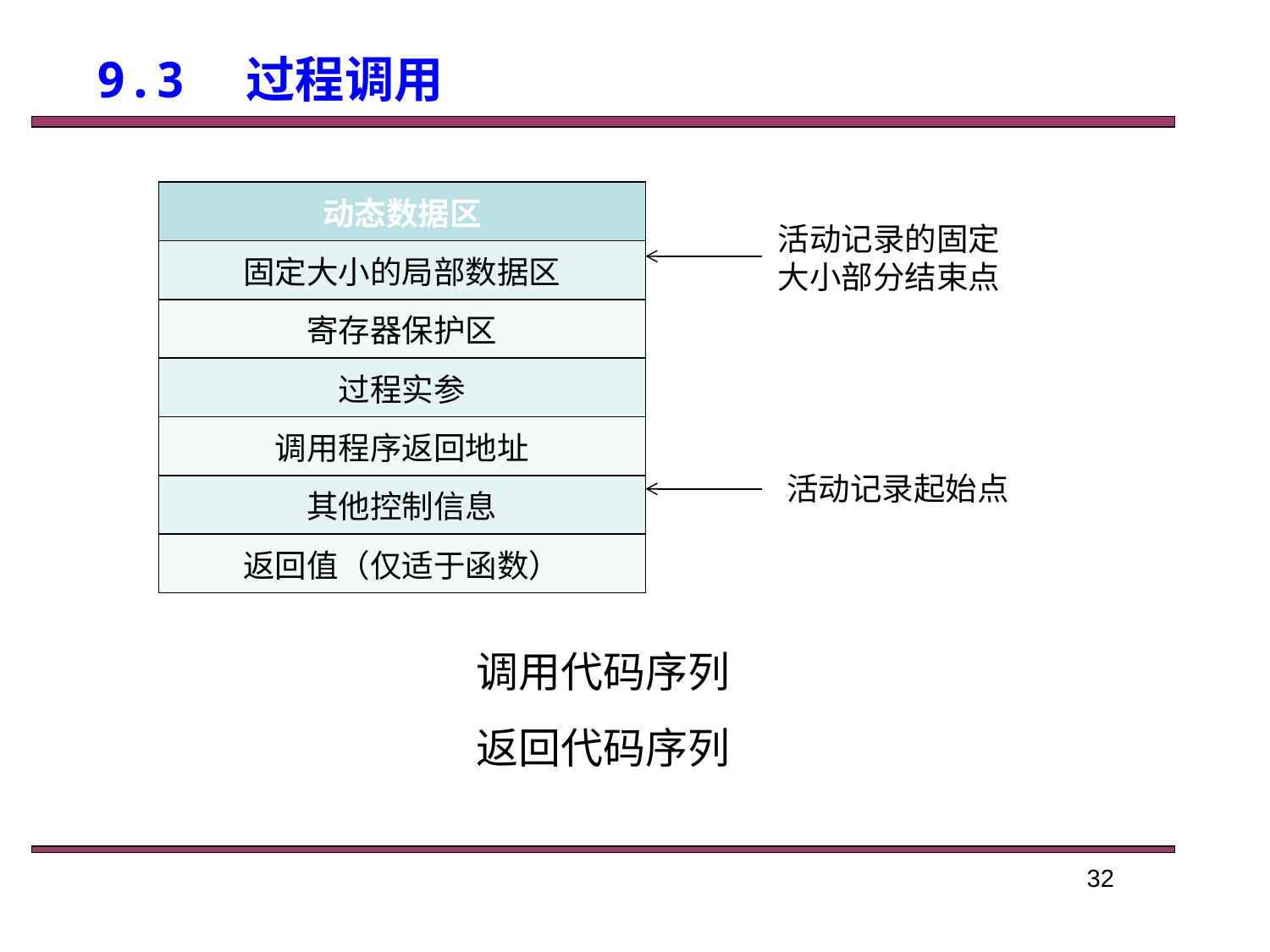

# 9.3　过程调用
| 动态数据区 |
| --- |
| 固定大小的局部数据区 |
| 寄存器保护区 |
| 过程实参 |
| 调用程序返回地址 |
| 其他控制信息 |
| 返回值（仅适于函数） |
活动记录的固定大小部分结束点
活动记录起始点
调用代码序列
返回代码序列
32